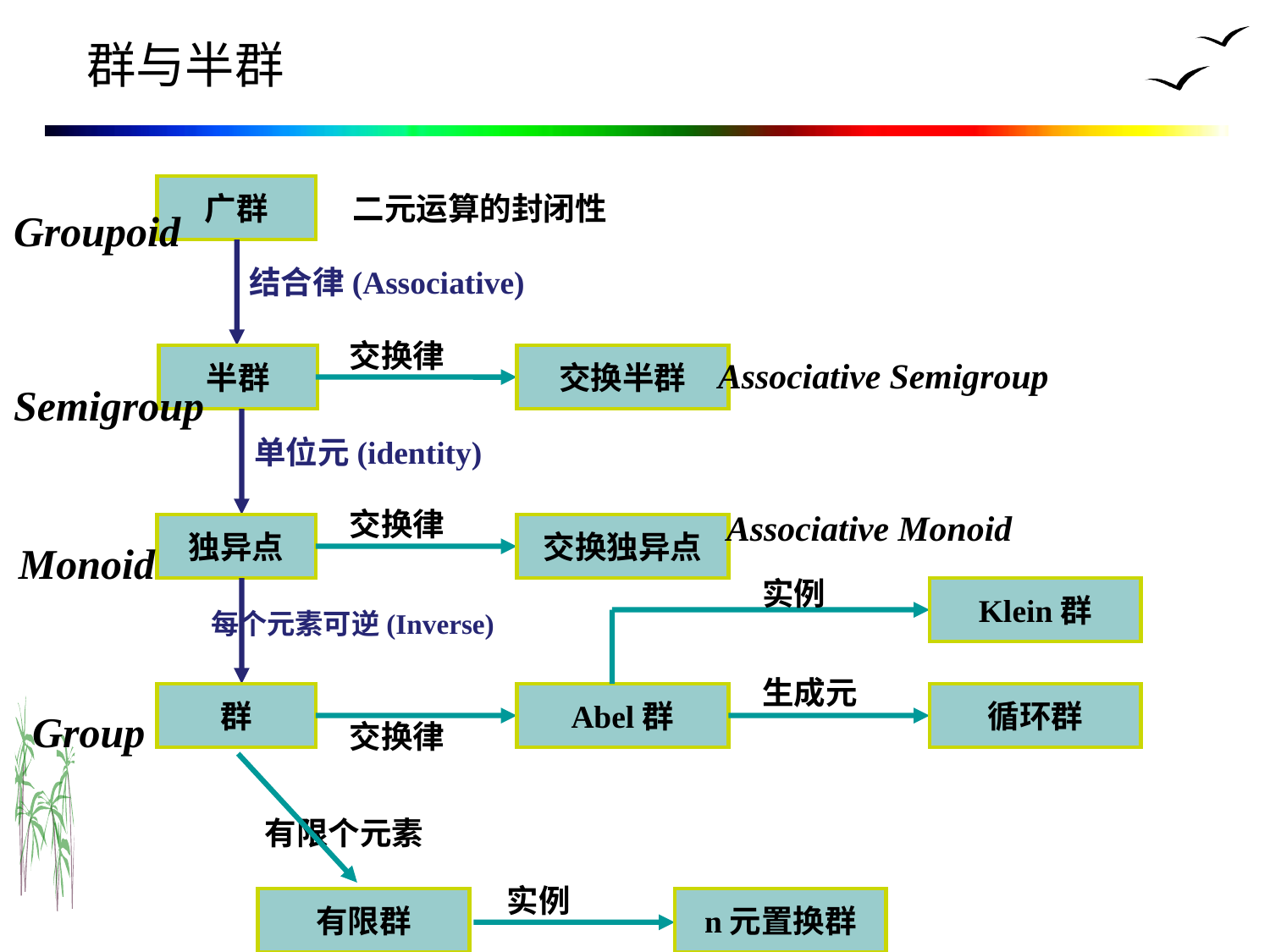

# 群与半群
广群
二元运算的封闭性
Groupoid

结合律(Associative)
交换律

半群
交换半群
Associative Semigroup
Semigroup

单位元(identity)
交换律

Associative Monoid
独异点
交换独异点
Monoid
实例

每个元素可逆(Inverse)
Klein群
生成元

群
Abel群
循环群
Group
交换律

有限个元素
实例

有限群
n元置换群